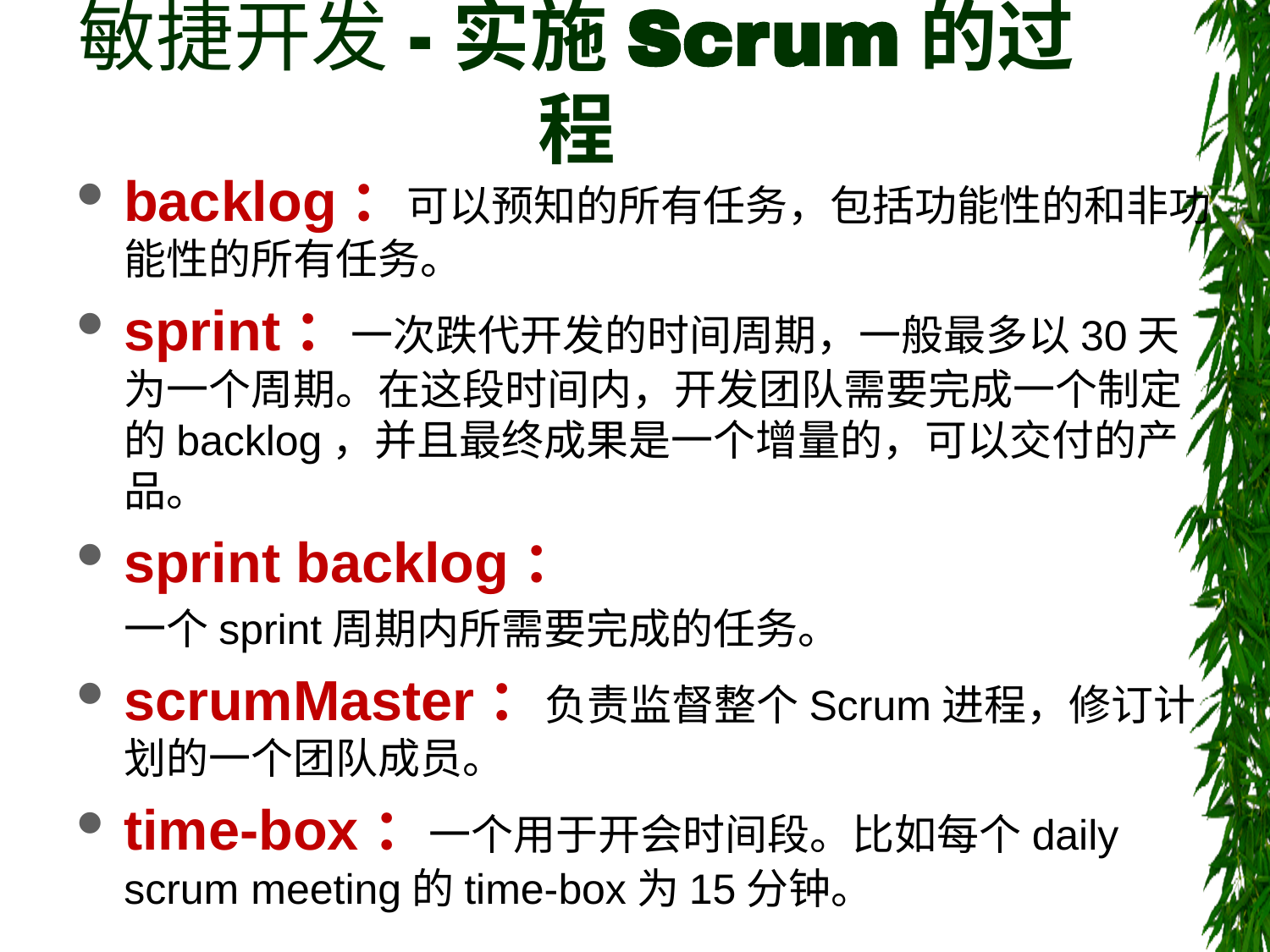

# 敏捷开发-实施Scrum的过程
backlog：可以预知的所有任务，包括功能性的和非功能性的所有任务。
sprint：一次跌代开发的时间周期，一般最多以30天为一个周期。在这段时间内，开发团队需要完成一个制定的backlog，并且最终成果是一个增量的，可以交付的产品。
sprint backlog：
	一个sprint周期内所需要完成的任务。
scrumMaster：负责监督整个Scrum进程，修订计划的一个团队成员。
time-box：一个用于开会时间段。比如每个daily scrum meeting的time-box为15分钟。